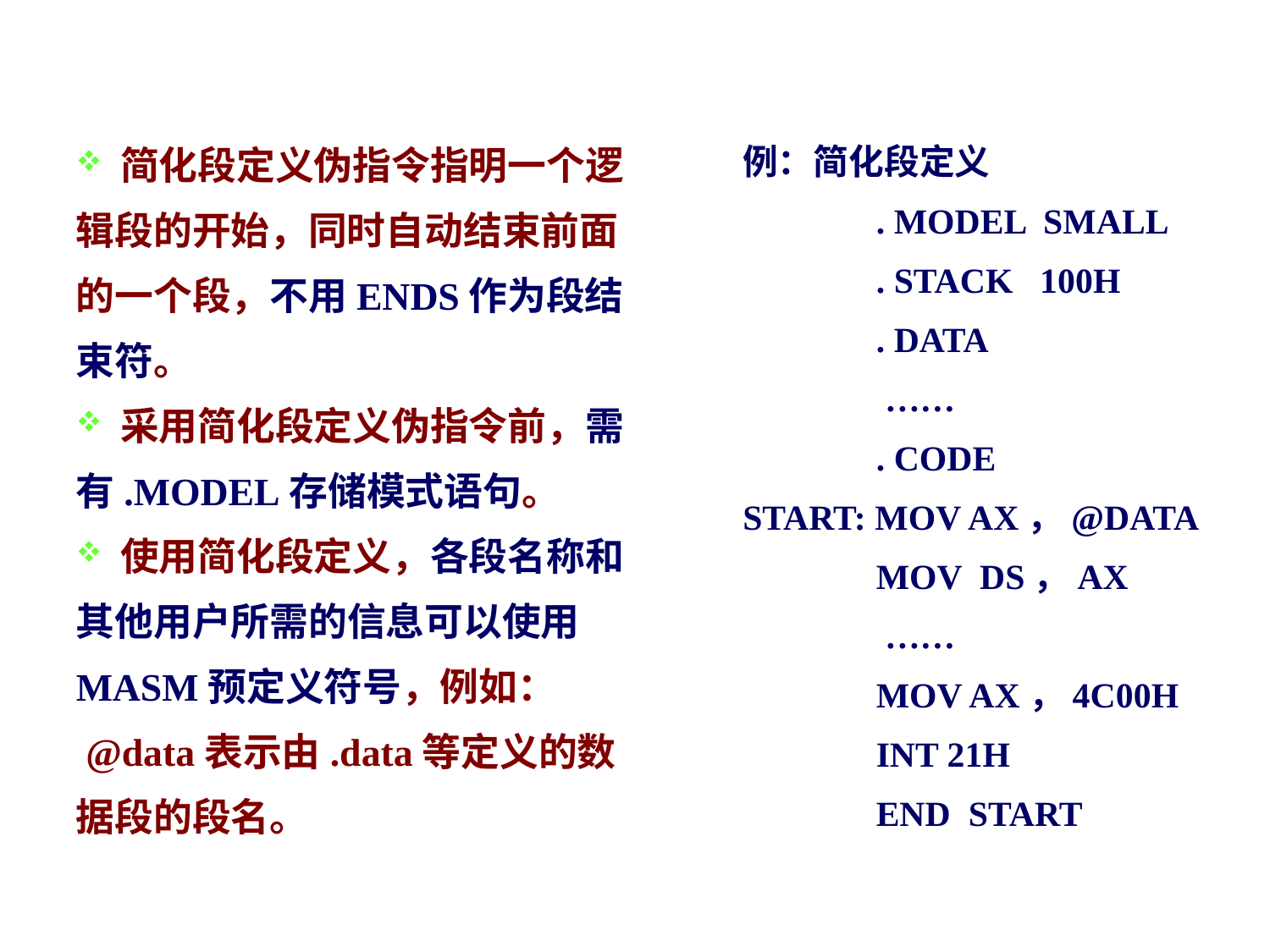

简化段定义伪指令指明一个逻辑段的开始，同时自动结束前面的一个段，不用ENDS作为段结束符。
 采用简化段定义伪指令前，需有.MODEL存储模式语句。
 使用简化段定义，各段名称和其他用户所需的信息可以使用MASM预定义符号，例如：
 @data表示由.data等定义的数据段的段名。
例：简化段定义
               . MODEL  SMALL
               . STACK   100H
               . DATA
                ……
               . CODE
START: MOV AX，@DATA
               MOV  DS，AX
                ……
               MOV AX，4C00H
               INT 21H
               END  START